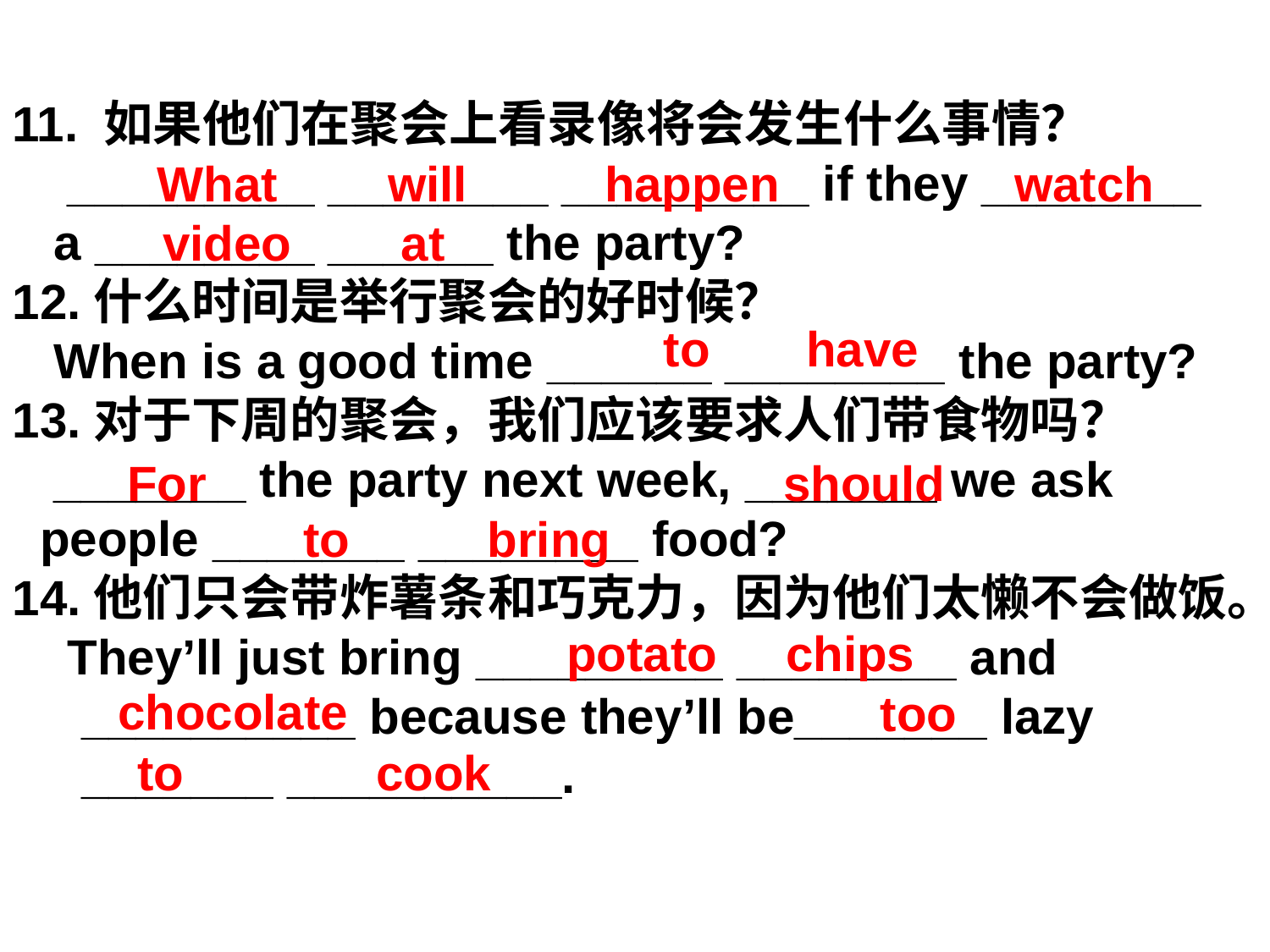

11. 如果他们在聚会上看录像将会发生什么事情？
    _________ ________ _________ if they ________
   a ________ ______ the party?
12.什么时间是举行聚会的好时候？
   When is a good time ______ ________ the party?
13.对于下周的聚会，我们应该要求人们带食物吗？
   _______ the party next week, _______ we ask
  people _______ ________ food?
14.他们只会带炸薯条和巧克力，因为他们太懒不会做饭。
    They’ll just bring _________ ________ and
     __________ because they’ll be_______ lazy
     _______ __________.
                                                                                                      watch
    video        at
What        will          happen
 to       have
For                                          should
 to          bring
 potato     chips
chocolate
                                                      too
to              cook